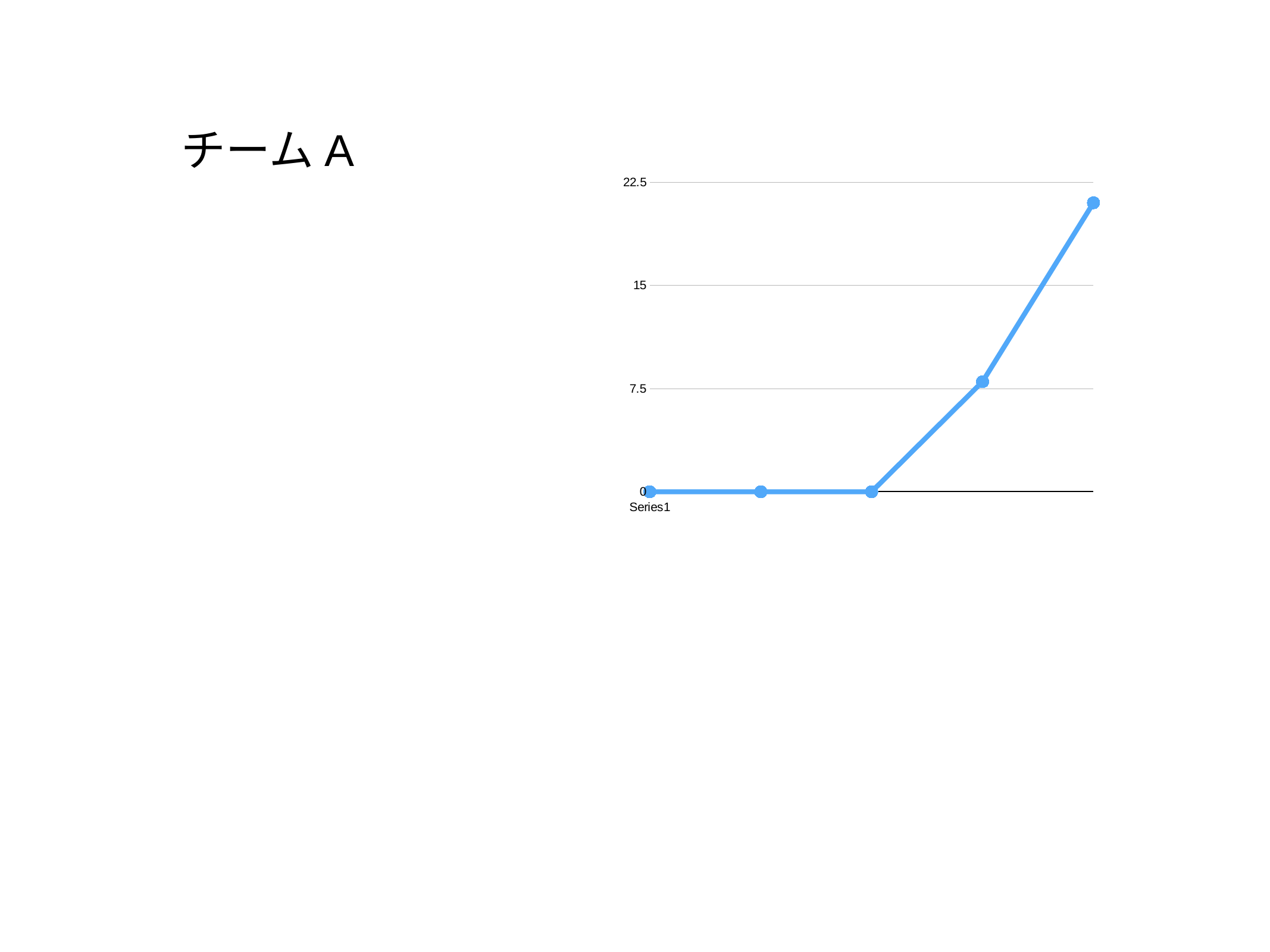

チームA

### Chart

| Category |  |
|---|---|
| None | 0.0 |
| None | 0.0 |
| None | 0.0 |
| None | 8.0 |
| None | 21.0 |